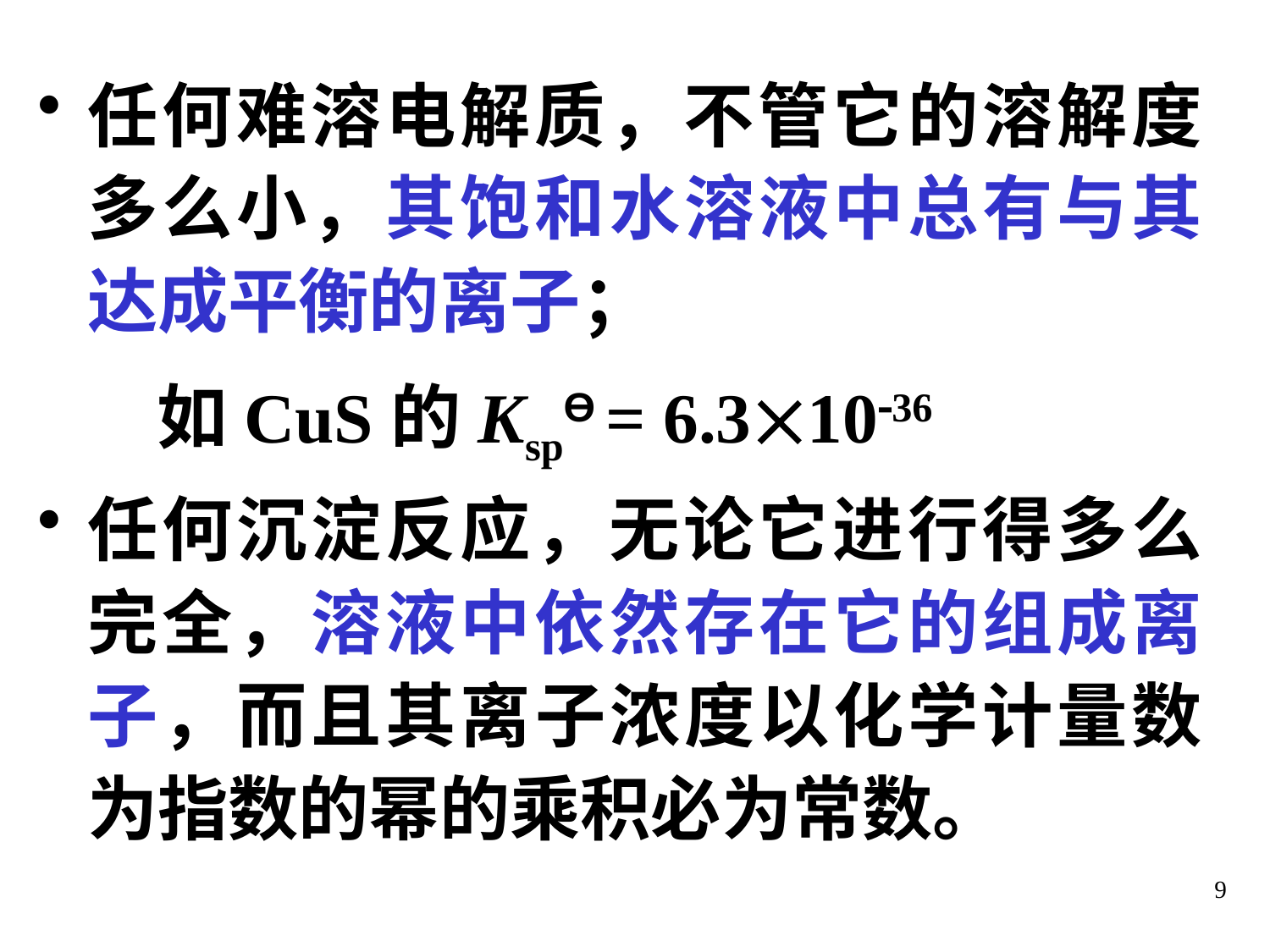

任何难溶电解质，不管它的溶解度多么小，其饱和水溶液中总有与其达成平衡的离子；

任何沉淀反应，无论它进行得多么完全，溶液中依然存在它的组成离子，而且其离子浓度以化学计量数为指数的幂的乘积必为常数。
如CuS的KspƟ = 6.3×10−36
9